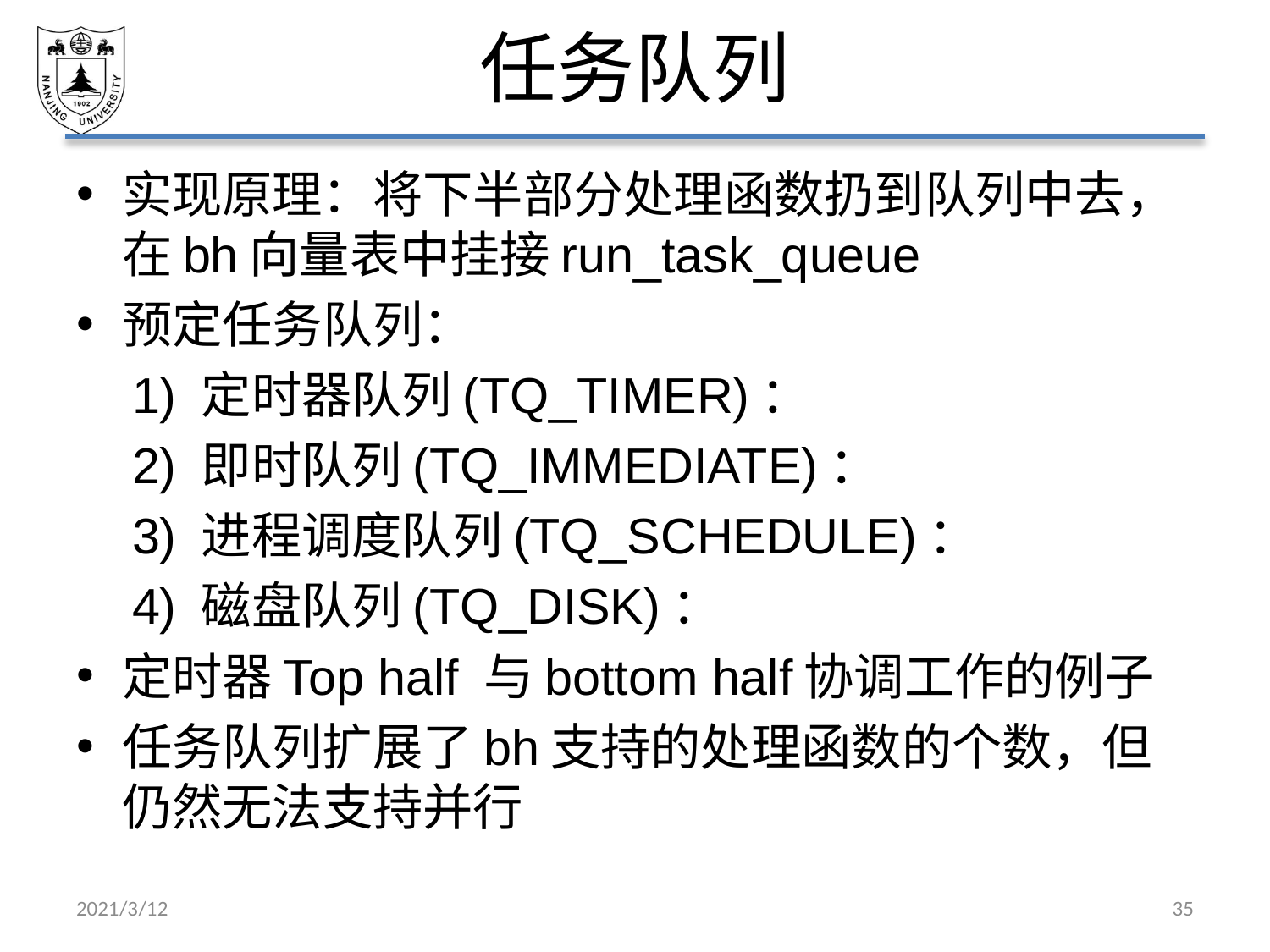

# 任务队列
实现原理：将下半部分处理函数扔到队列中去，在bh向量表中挂接run_task_queue
预定任务队列：
    1) 定时器队列(TQ_TIMER)：
    2) 即时队列(TQ_IMMEDIATE)：
    3) 进程调度队列(TQ_SCHEDULE)：
    4) 磁盘队列(TQ_DISK)：
定时器Top half 与bottom half协调工作的例子
任务队列扩展了bh支持的处理函数的个数，但仍然无法支持并行
2021/3/12
35